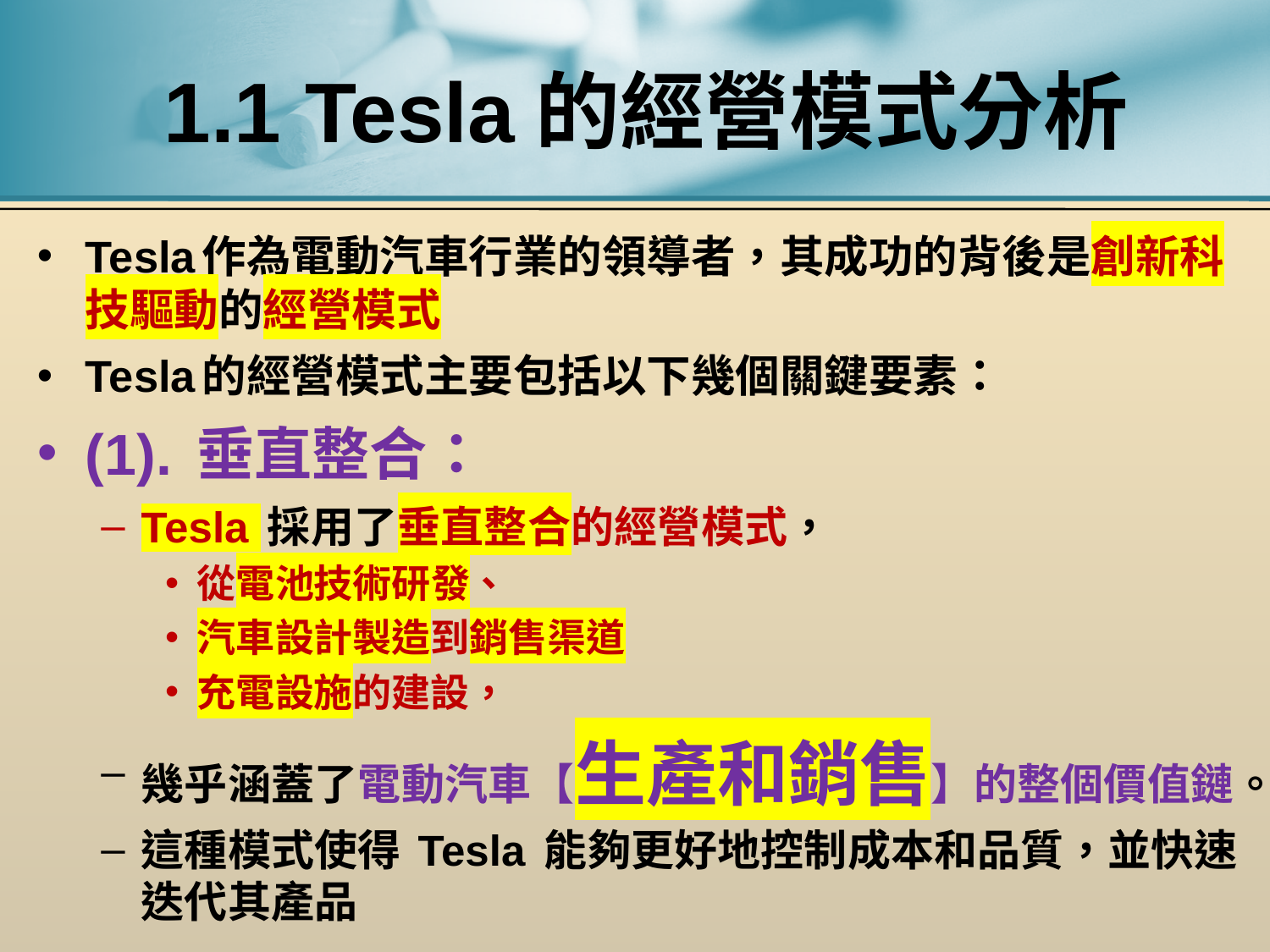

# 1.1 Tesla的經營模式分析
Tesla作為電動汽車行業的領導者，其成功的背後是創新科技驅動的經營模式
Tesla的經營模式主要包括以下幾個關鍵要素：
(1). 垂直整合：
Tesla 採用了垂直整合的經營模式，
從電池技術研發、
汽車設計製造到銷售渠道
充電設施的建設，
幾乎涵蓋了電動汽車【生產和銷售】的整個價值鏈。
這種模式使得 Tesla 能夠更好地控制成本和品質，並快速迭代其產品